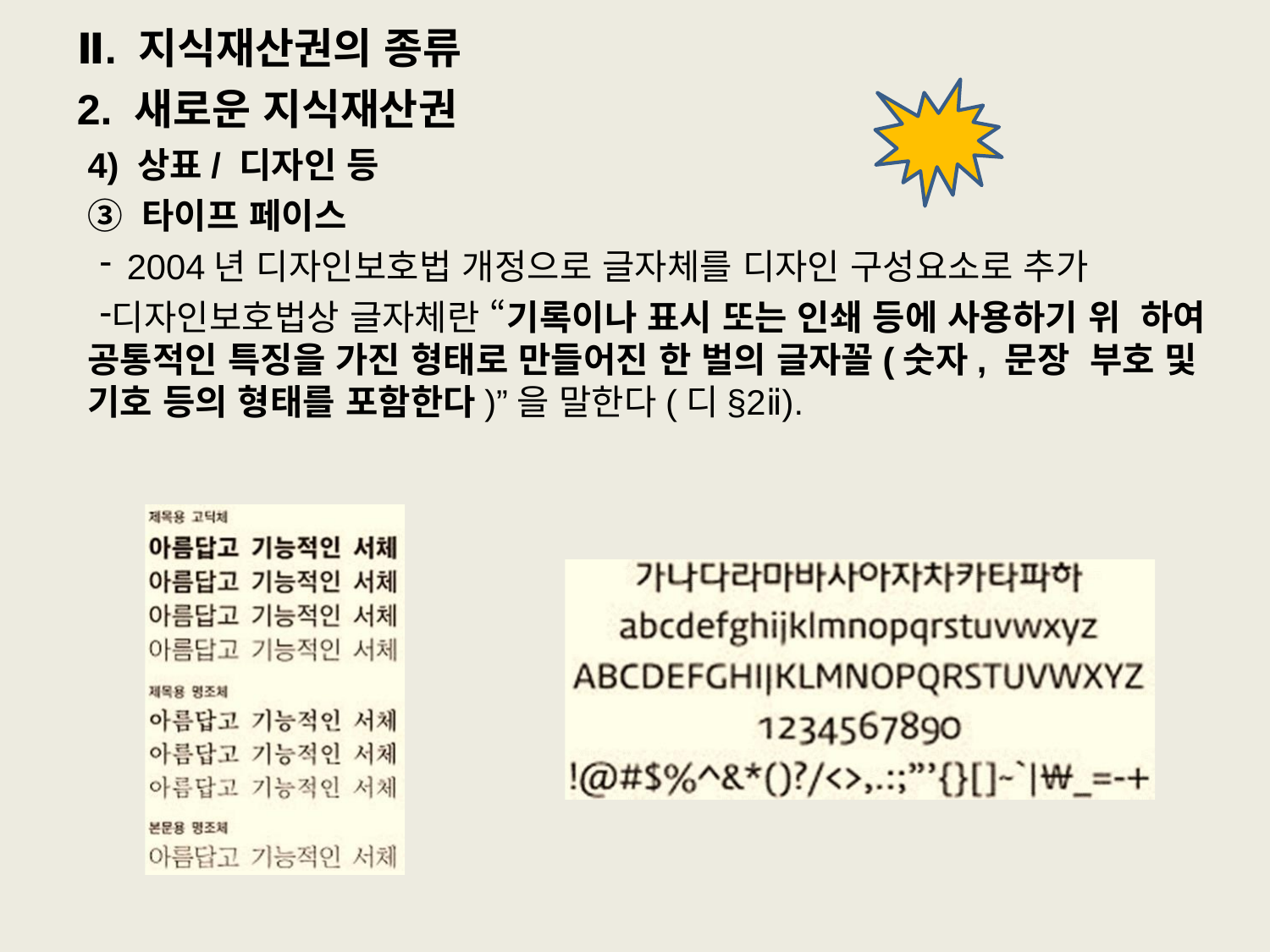

# Ⅱ. 지식재산권의 종류
2. 새로운 지식재산권
4) 상표/ 디자인 등
③ 타이프 페이스
2004년 디자인보호법 개정으로 글자체를 디자인 구성요소로 추가
디자인보호법상 글자체란 “기록이나 표시 또는 인쇄 등에 사용하기 위  하여 공통적인 특징을 가진 형태로 만들어진 한 벌의 글자꼴(숫자, 문장  부호 및 기호 등의 형태를 포함한다)”을 말한다(디§2ⅱ).